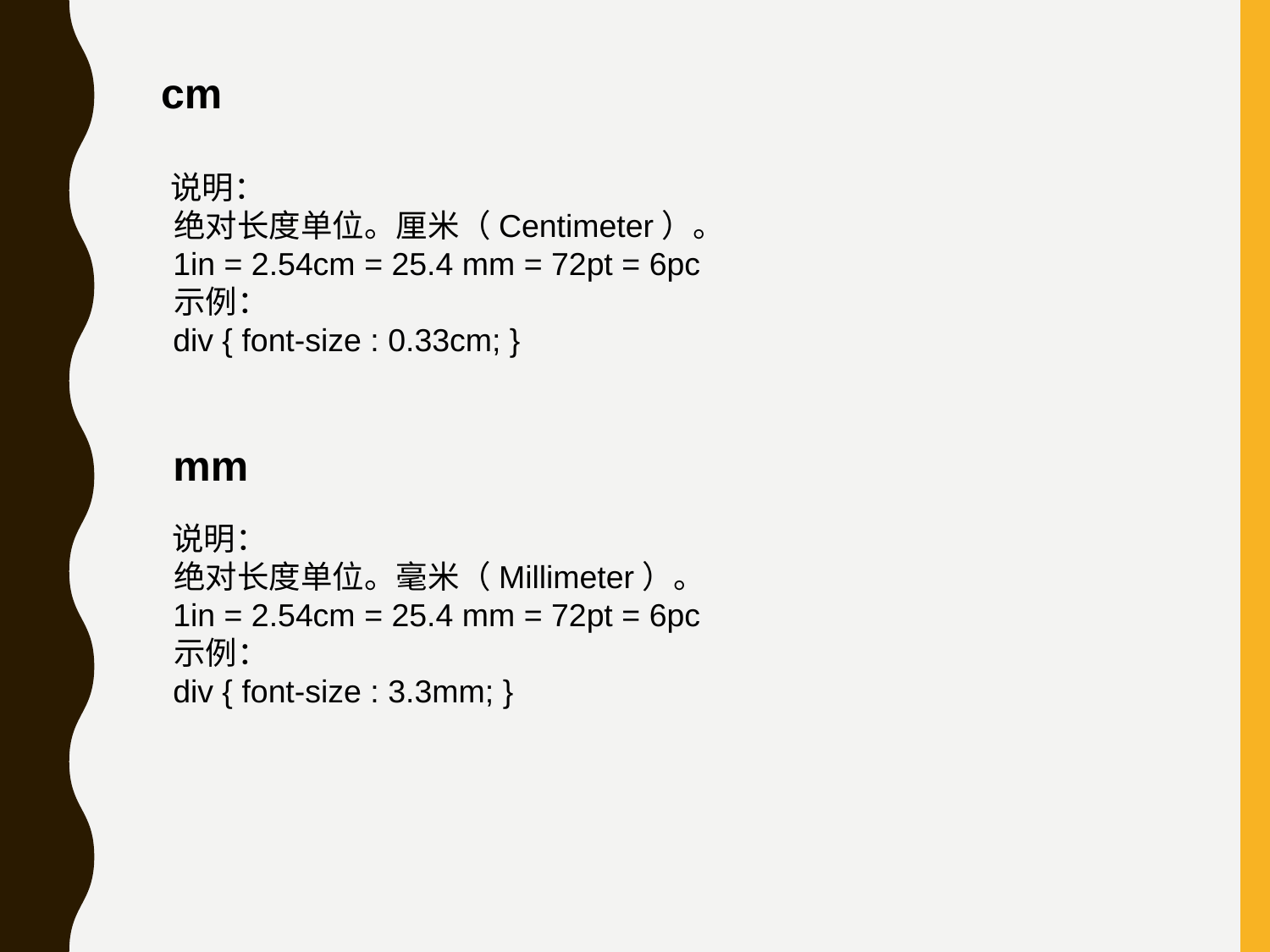

cm

    说明：
    绝对长度单位。厘米（Centimeter）。
    1in = 2.54cm = 25.4 mm = 72pt = 6pc
    示例：
    div { font-size : 0.33cm; }

   mm

    说明：
    绝对长度单位。毫米（Millimeter）。
    1in = 2.54cm = 25.4 mm = 72pt = 6pc
    示例：
    div { font-size : 3.3mm; }